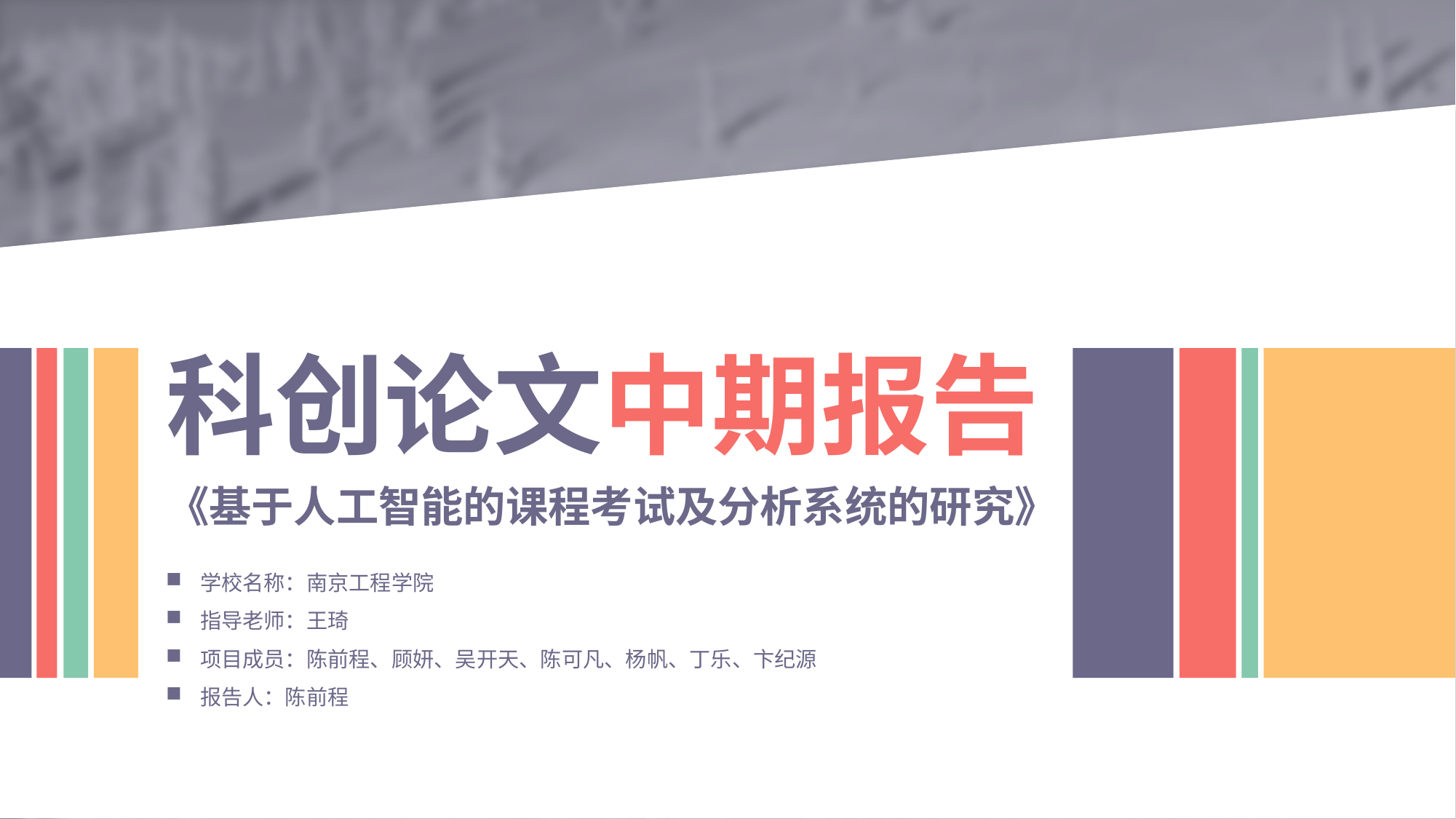

科创论文中期报告

《基于人工智能的课程考试及分析系统的研究》
学校名称：南京工程学院
指导老师：王琦
项目成员：陈前程、顾妍、吴开天、陈可凡、杨帆、丁乐、卞纪源
报告人：陈前程